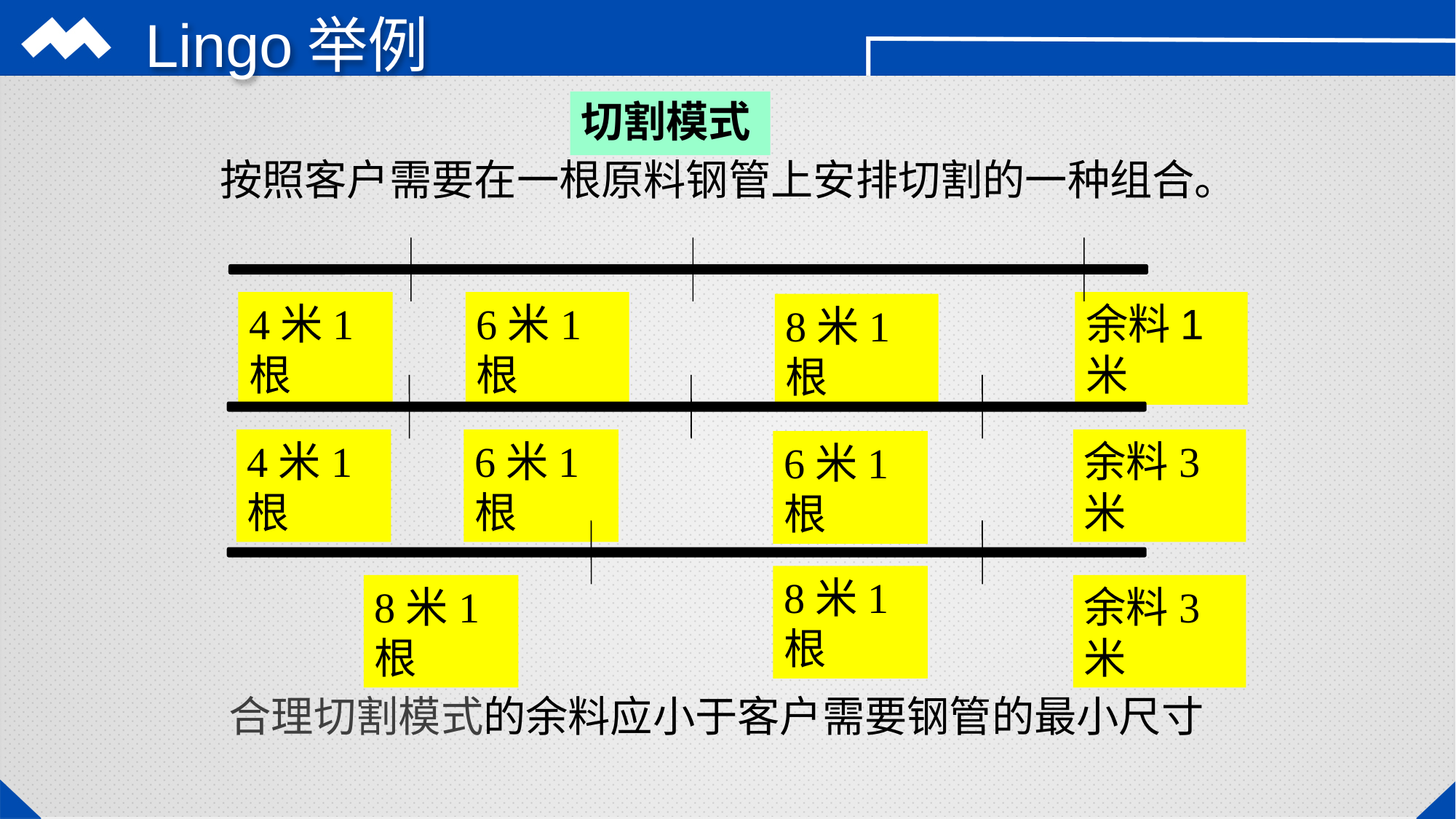

Lingo举例
# 切割模式
按照客户需要在一根原料钢管上安排切割的一种组合。

4米1根
6米1根
余料1米
8米1根

4米1根
6米1根
余料3米
6米1根

8米1根
8米1根
余料3米
合理切割模式的余料应小于客户需要钢管的最小尺寸